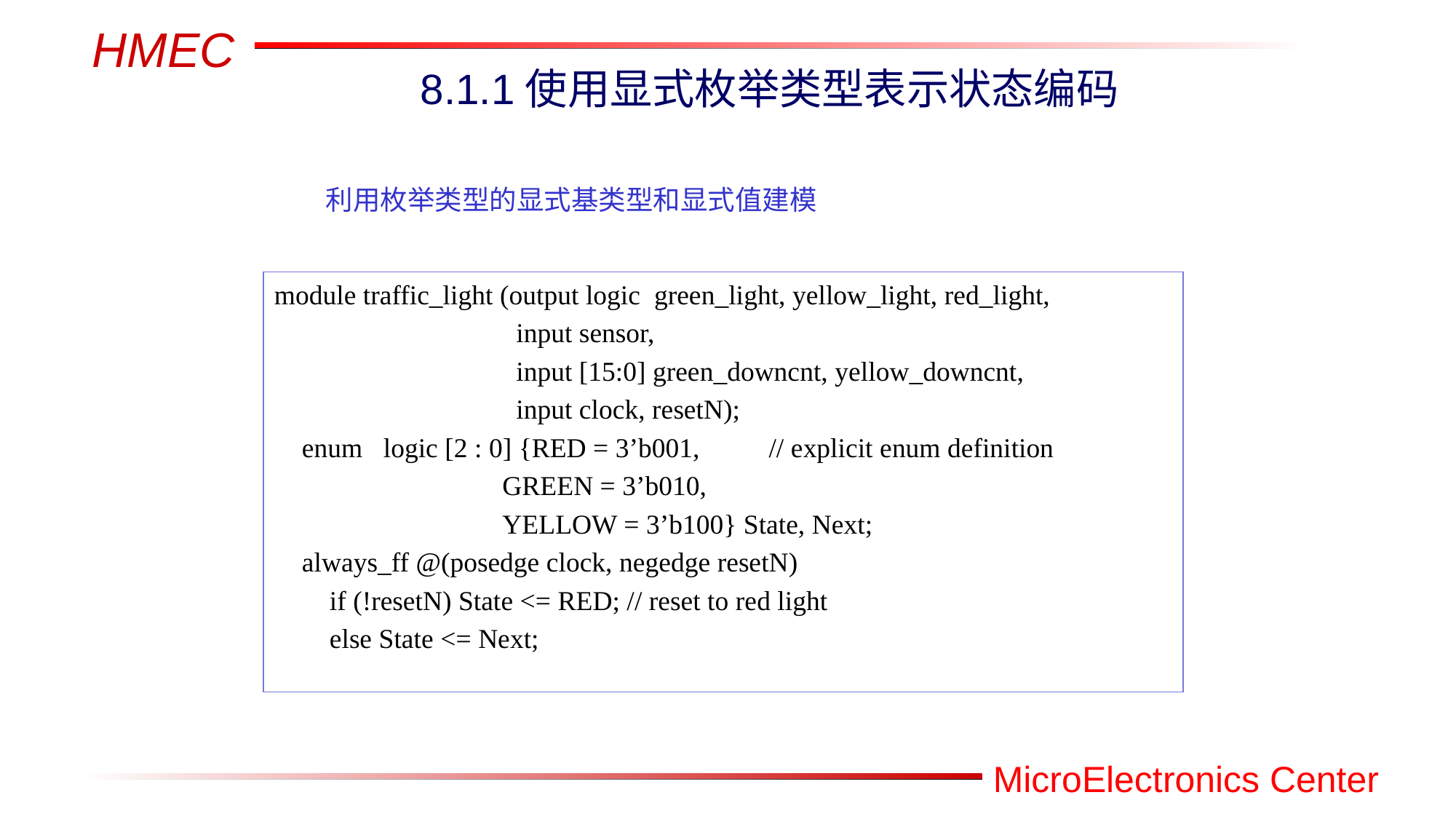

8.1.1使用显式枚举类型表示状态编码
利用枚举类型的显式基类型和显式值建模
module traffic_light (output logic  green_light, yellow_light, red_light,
                                   input sensor,
                                   input [15:0] green_downcnt, yellow_downcnt,
                                   input clock, resetN);
    enum   logic [2 : 0] {RED = 3’b001,          // explicit enum definition
                                 GREEN = 3’b010,
                                 YELLOW = 3’b100} State, Next;
    always_ff @(posedge clock, negedge resetN)
        if (!resetN) State <= RED; // reset to red light
        else State <= Next;